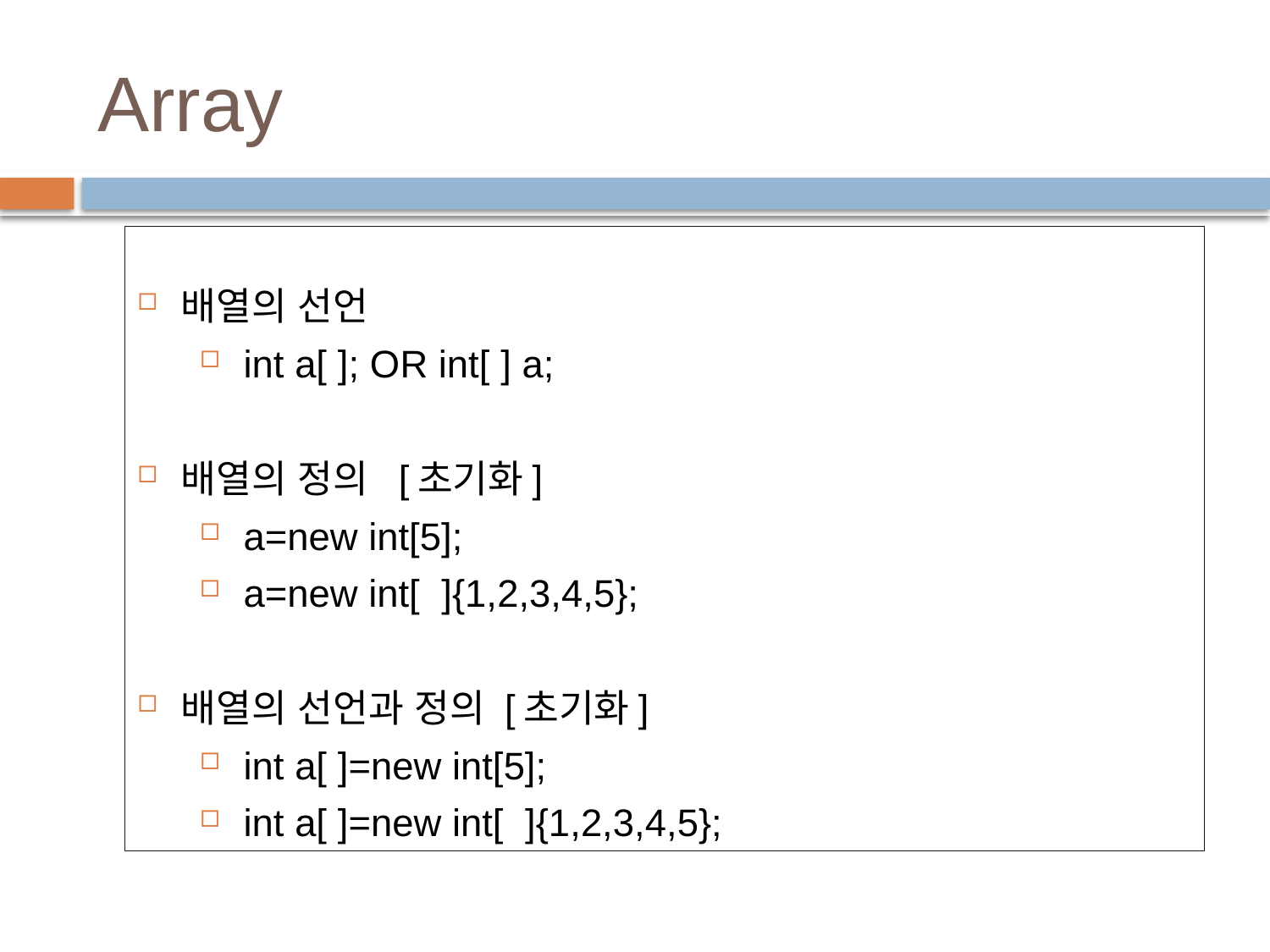

# Array

배열의 선언
int a[ ]; OR int[ ] a;

배열의 정의  [초기화]
a=new int[5];
a=new int[  ]{1,2,3,4,5};

배열의 선언과 정의 [초기화]
int a[ ]=new int[5];
int a[ ]=new int[  ]{1,2,3,4,5};